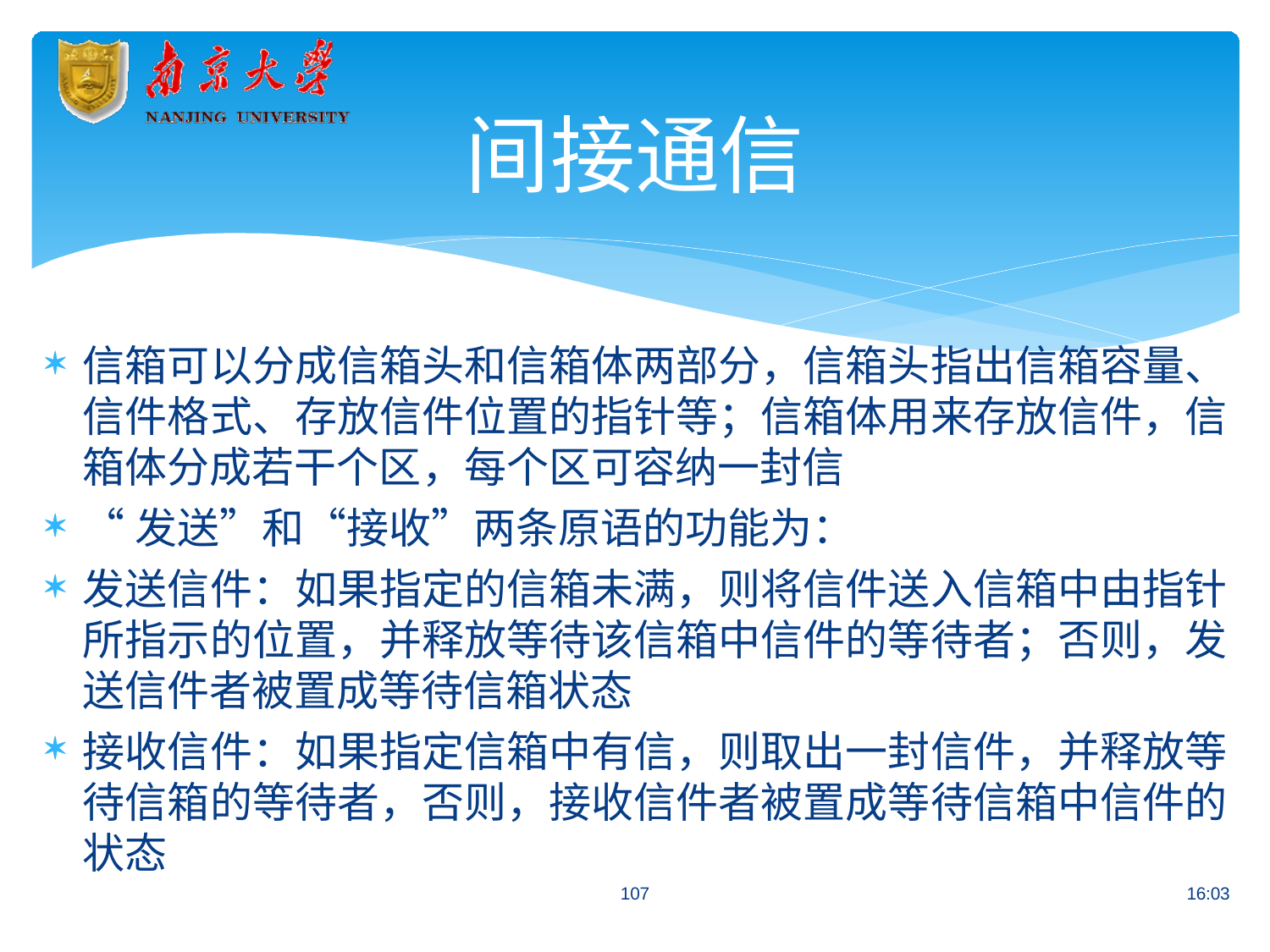

# 间接通信

信箱可以分成信箱头和信箱体两部分，信箱头指出信箱容量、 信件格式、存放信件位置的指针等；信箱体用来存放信件，信 箱体分成若干个区，每个区可容纳一封信
“发送”和“接收”两条原语的功能为：
发送信件：如果指定的信箱未满，则将信件送入信箱中由指针 所指示的位置，并释放等待该信箱中信件的等待者；否则，发 送信件者被置成等待信箱状态
接收信件：如果指定信箱中有信，则取出一封信件，并释放等 待信箱的等待者，否则，接收信件者被置成等待信箱中信件的 状态
107
16:03